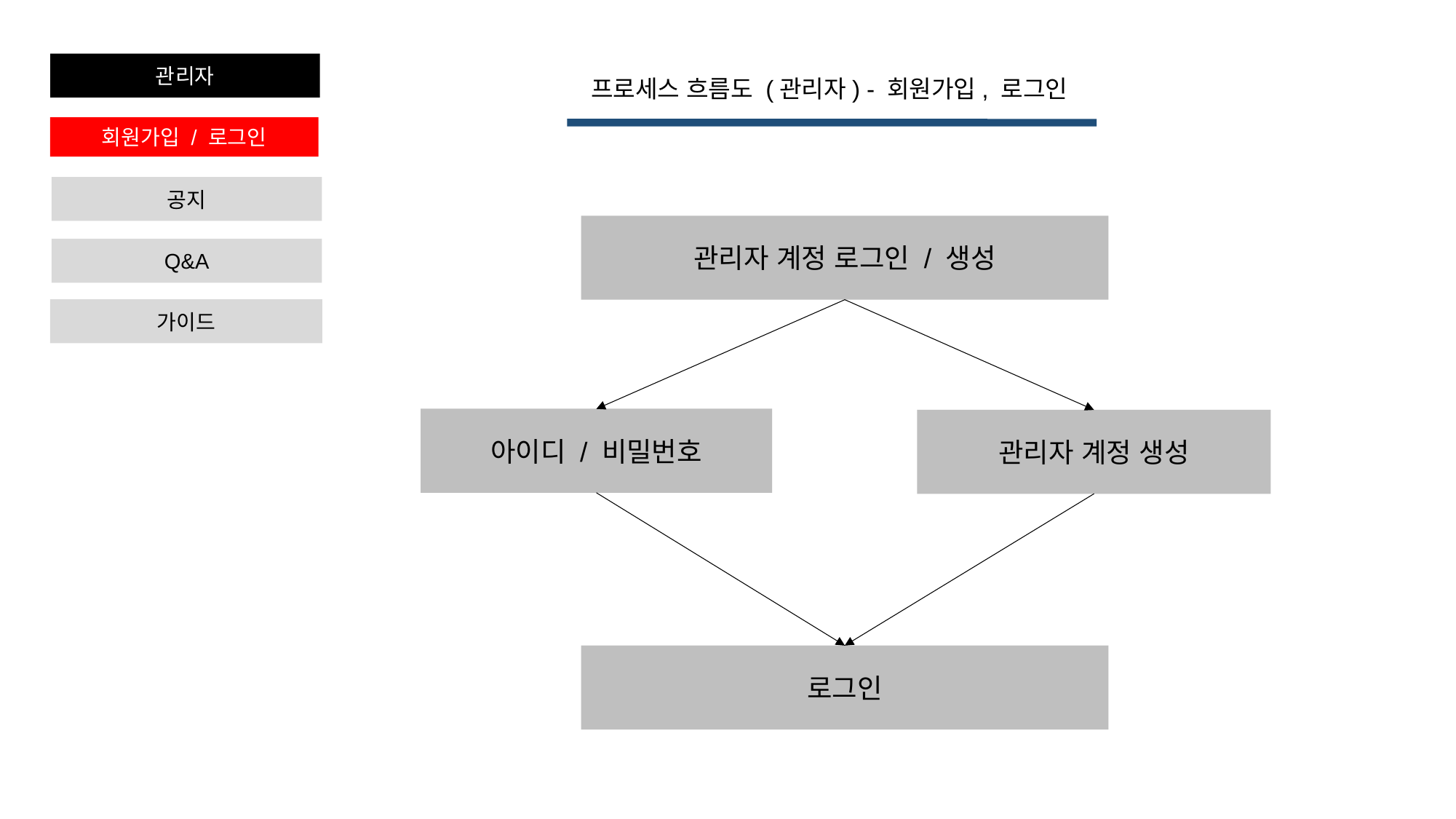

관리자
프로세스 흐름도 (관리자) - 회원가입, 로그인
회원가입 / 로그인
공지
관리자 계정 로그인 / 생성
Q&A
가이드
아이디 / 비밀번호
관리자 계정 생성
로그인